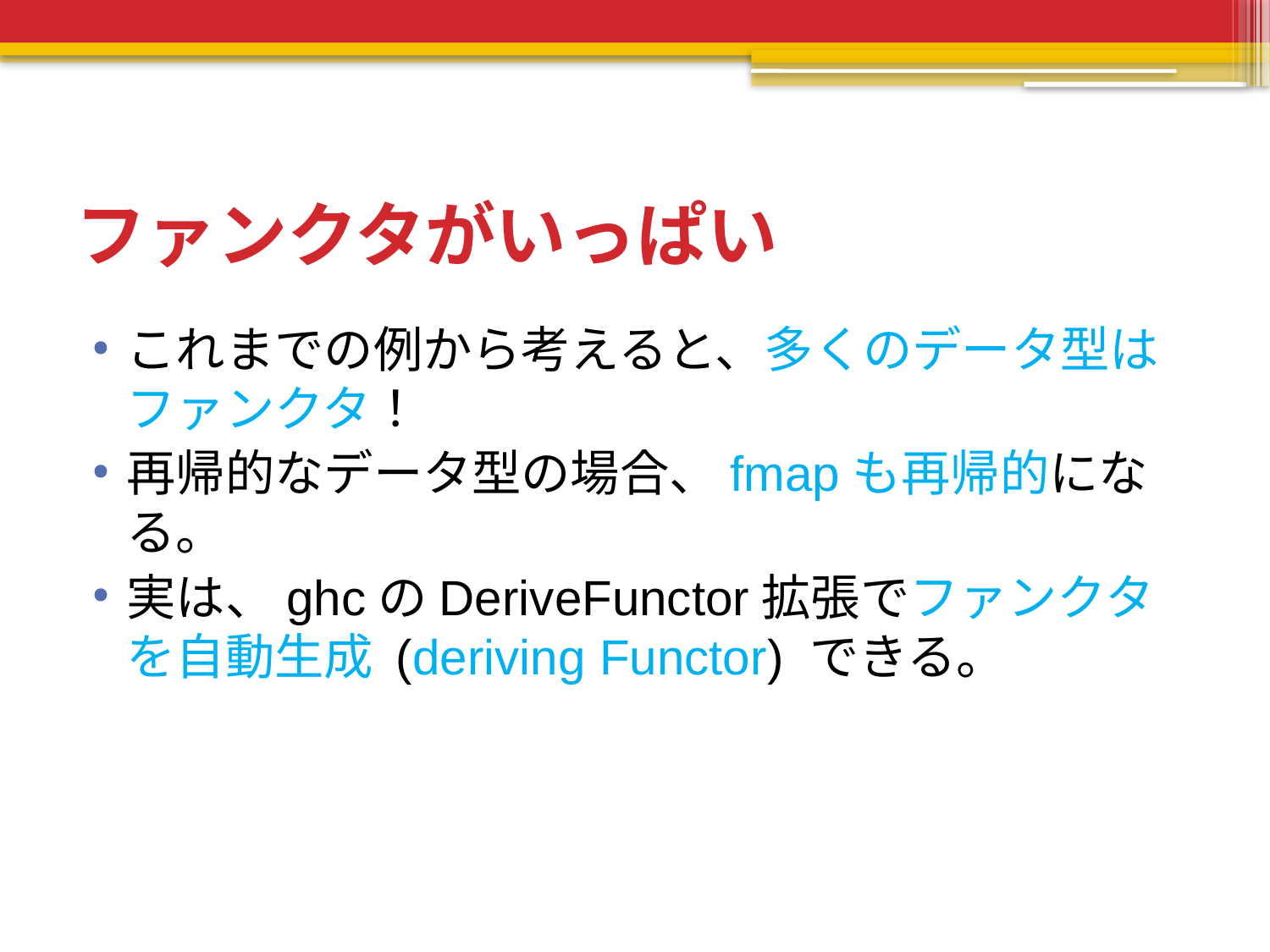

# ファンクタがいっぱい
これまでの例から考えると、多くのデータ型はファンクタ！
再帰的なデータ型の場合、fmapも再帰的になる。
実は、ghcのDeriveFunctor拡張でファンクタを自動生成 (deriving Functor) できる。